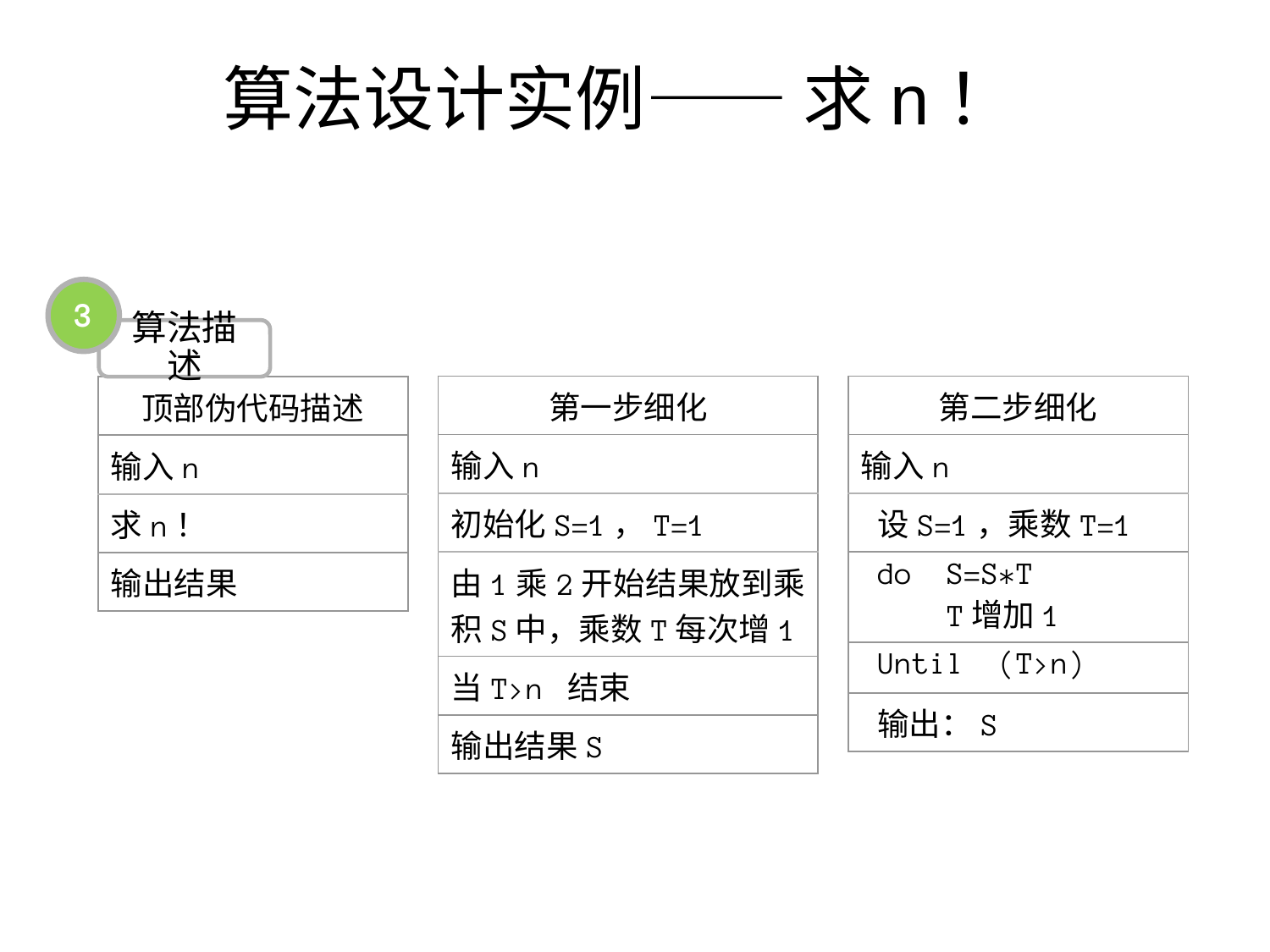

# 算法设计实例—— 求n！
3
算法描述
| 第一步细化 |
| --- |
| 输入n |
| 初始化S=1，T=1 |
| 由1乘2开始结果放到乘积S中，乘数T每次增1 |
| 当T>n 结束 |
| 输出结果S |
| 第二步细化 |
| --- |
| 输入n |
| 设S=1，乘数T=1 |
| do S=S\*T T增加1 |
| Until (T>n) |
| 输出：S |
| 顶部伪代码描述 |
| --- |
| 输入n |
| 求n！ |
| 输出结果 |
55